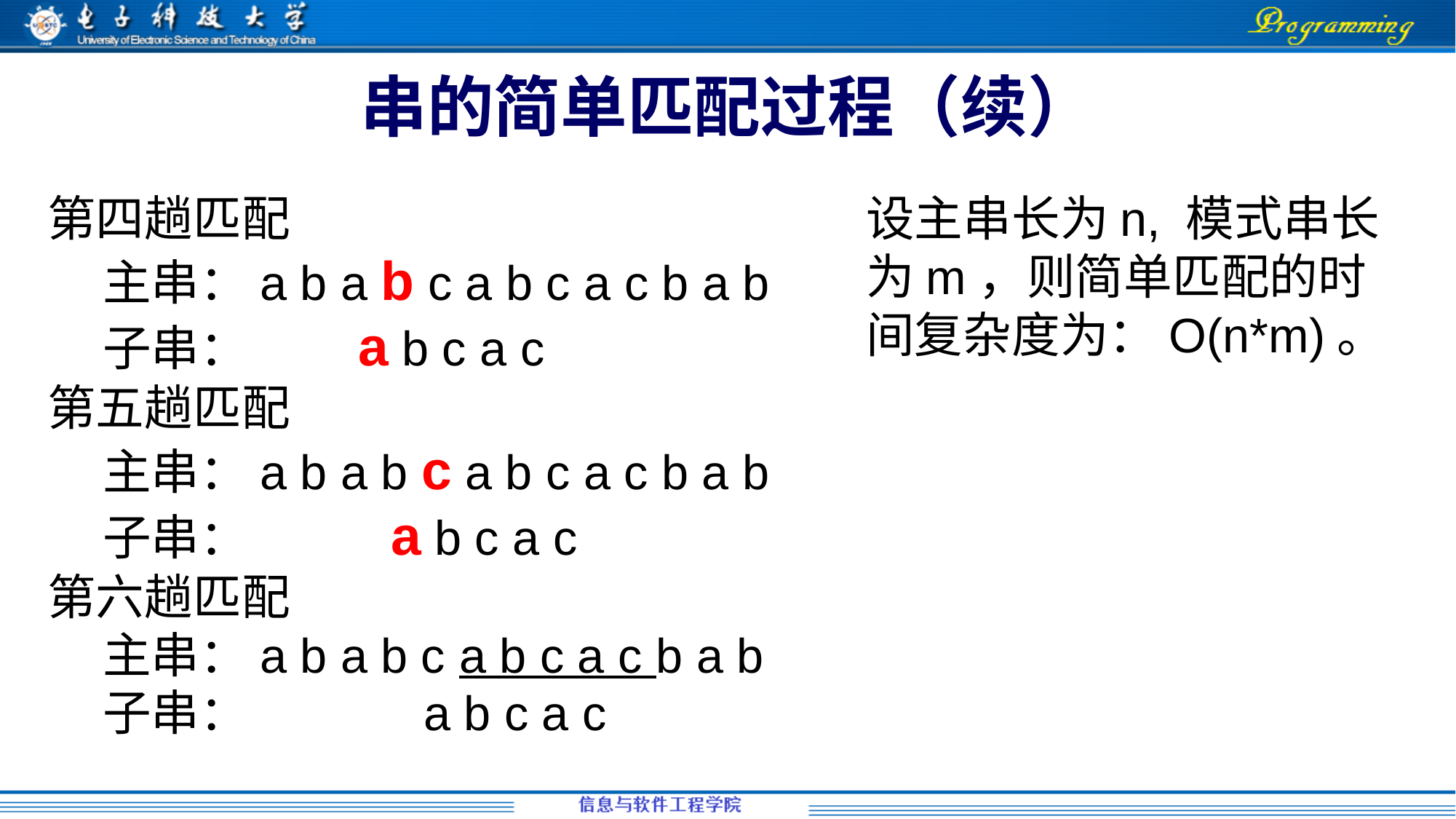

# 串的简单匹配过程（续）
第四趟匹配
    主串：a b a b c a b c a c b a b
    子串：         a b c a c
第五趟匹配
    主串：a b a b c a b c a c b a b
    子串：            a b c a c
第六趟匹配
    主串：a b a b c a b c a c b a b
    子串：               a b c a c

设主串长为n, 模式串长为m，则简单匹配的时间复杂度为：O(n*m)。